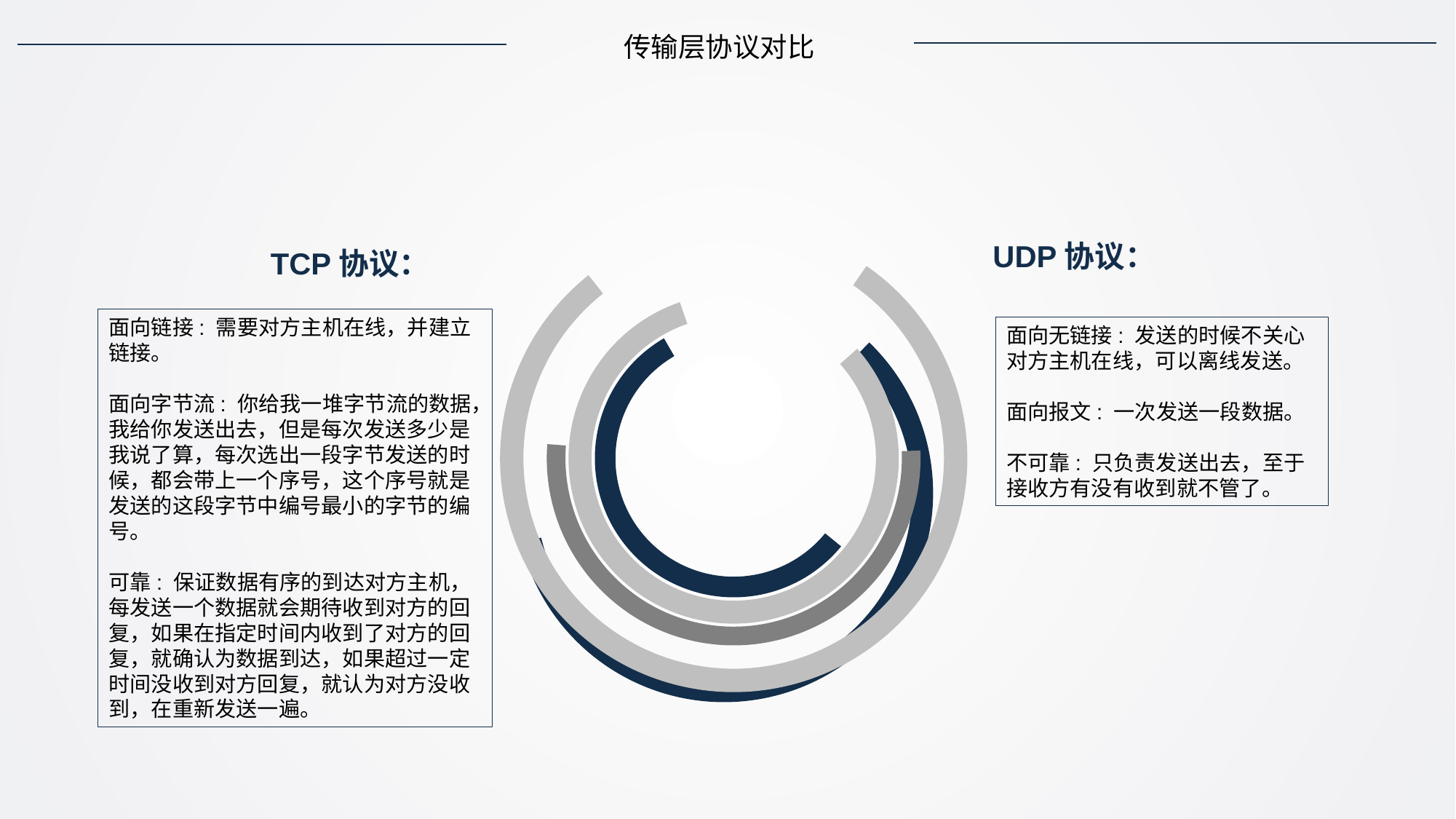

传输层协议对比

UDP协议：
TCP协议：

面向链接: 需要对方主机在线，并建立链接。

面向字节流: 你给我一堆字节流的数据，我给你发送出去，但是每次发送多少是我说了算，每次选出一段字节发送的时候，都会带上一个序号，这个序号就是发送的这段字节中编号最小的字节的编号。

可靠: 保证数据有序的到达对方主机，每发送一个数据就会期待收到对方的回复，如果在指定时间内收到了对方的回复，就确认为数据到达，如果超过一定时间没收到对方回复，就认为对方没收到，在重新发送一遍。
面向无链接: 发送的时候不关心对方主机在线，可以离线发送。

面向报文: 一次发送一段数据。

不可靠: 只负责发送出去，至于接收方有没有收到就不管了。